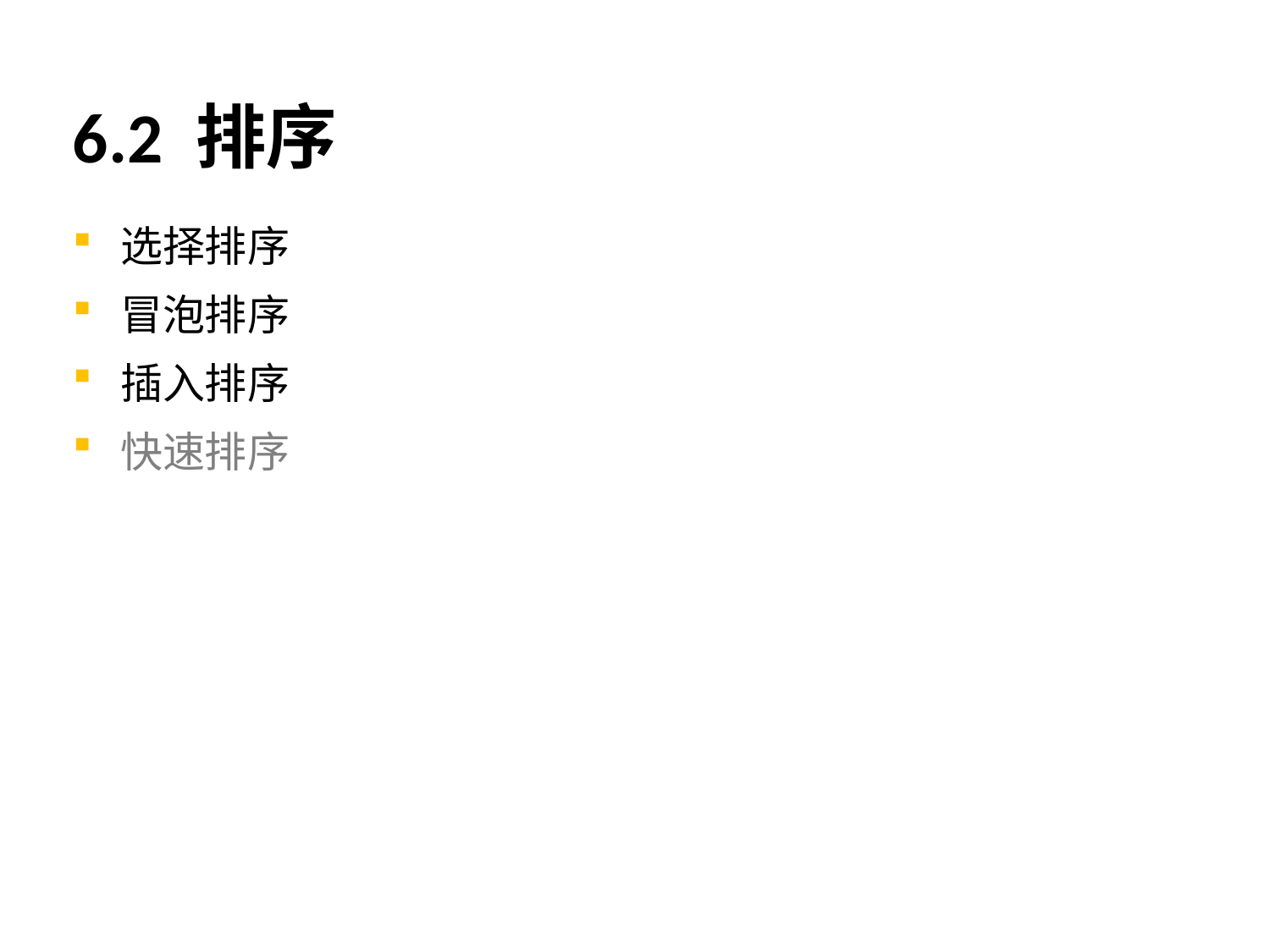

# 6.2 排序
选择排序
冒泡排序
插入排序
快速排序